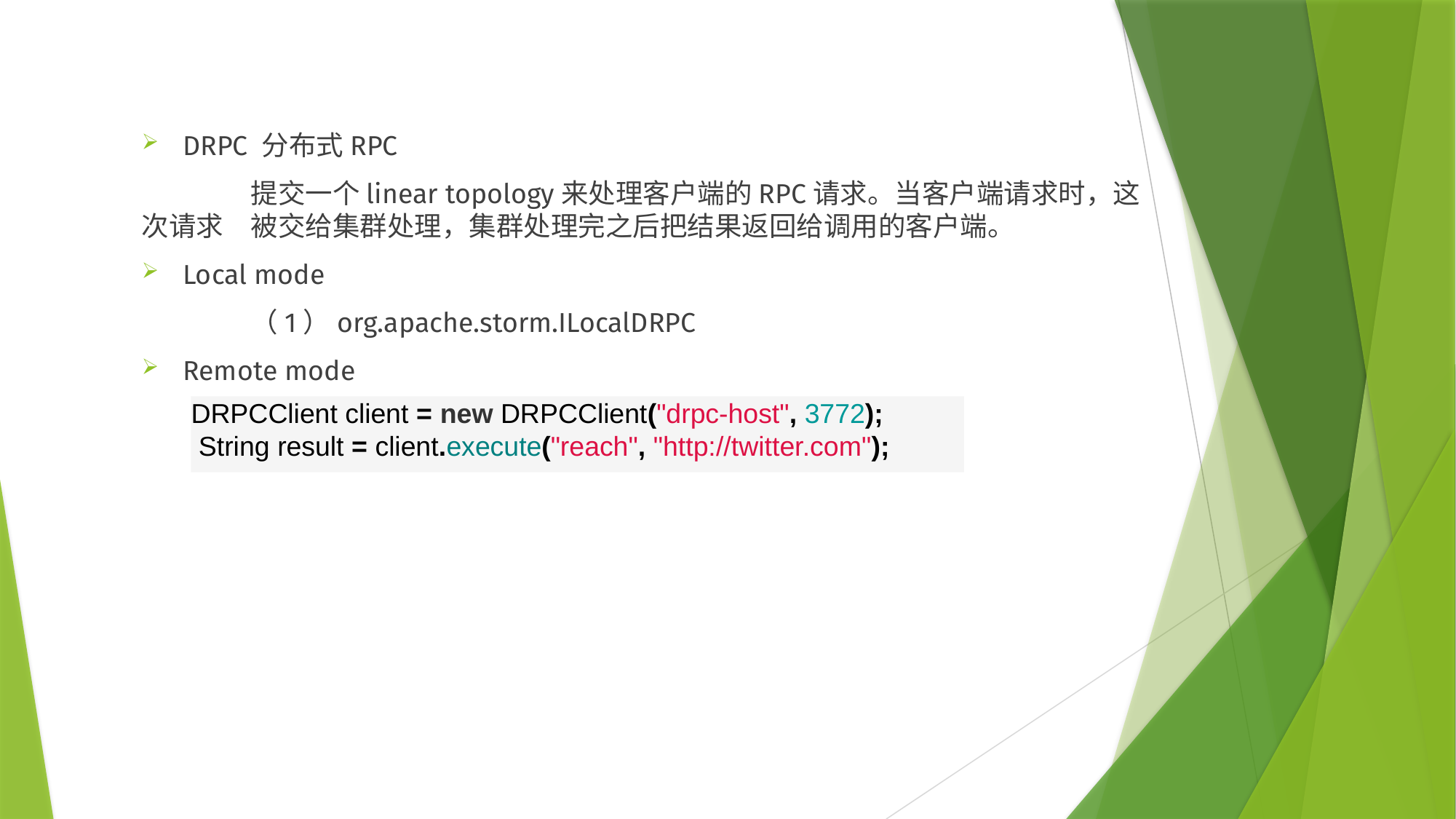

DRPC 分布式RPC
	提交一个linear topology来处理客户端的RPC请求。当客户端请求时，这次请求	被交给集群处理，集群处理完之后把结果返回给调用的客户端。
Local mode
	（1）org.apache.storm.ILocalDRPC
Remote mode
	(1) org.apache.storm.utils.DRPCClient

DRPCClient client = new DRPCClient("drpc-host", 3772);
 String result = client.execute("reach", "http://twitter.com");